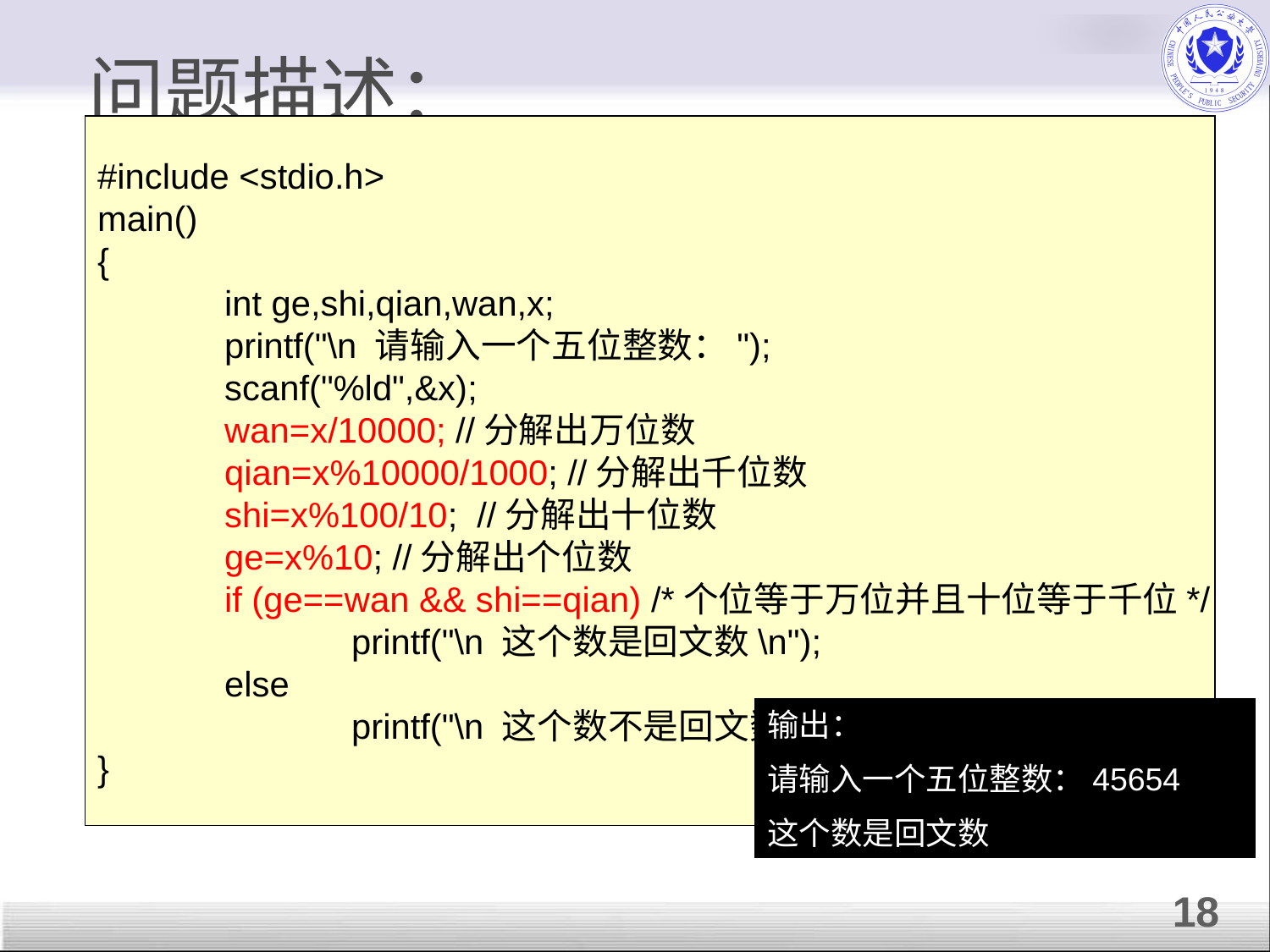

#include <stdio.h>
main()
{
	int ge,shi,qian,wan,x;
	printf("\n 请输入一个五位整数：");
	scanf("%ld",&x);
	wan=x/10000; //分解出万位数
	qian=x%10000/1000; //分解出千位数
	shi=x%100/10;  //分解出十位数
	ge=x%10; //分解出个位数
	if (ge==wan && shi==qian) /*个位等于万位并且十位等于千位*/
		printf("\n 这个数是回文数\n");
	else
		printf("\n 这个数不是回文数\n");
}
问题描述：
输入一个5位数，判断它是不是回文数。
例如：12321是回文数，个位与万位相同，十位与千位相同。

输出：
请输入一个五位整数：45654
这个数是回文数